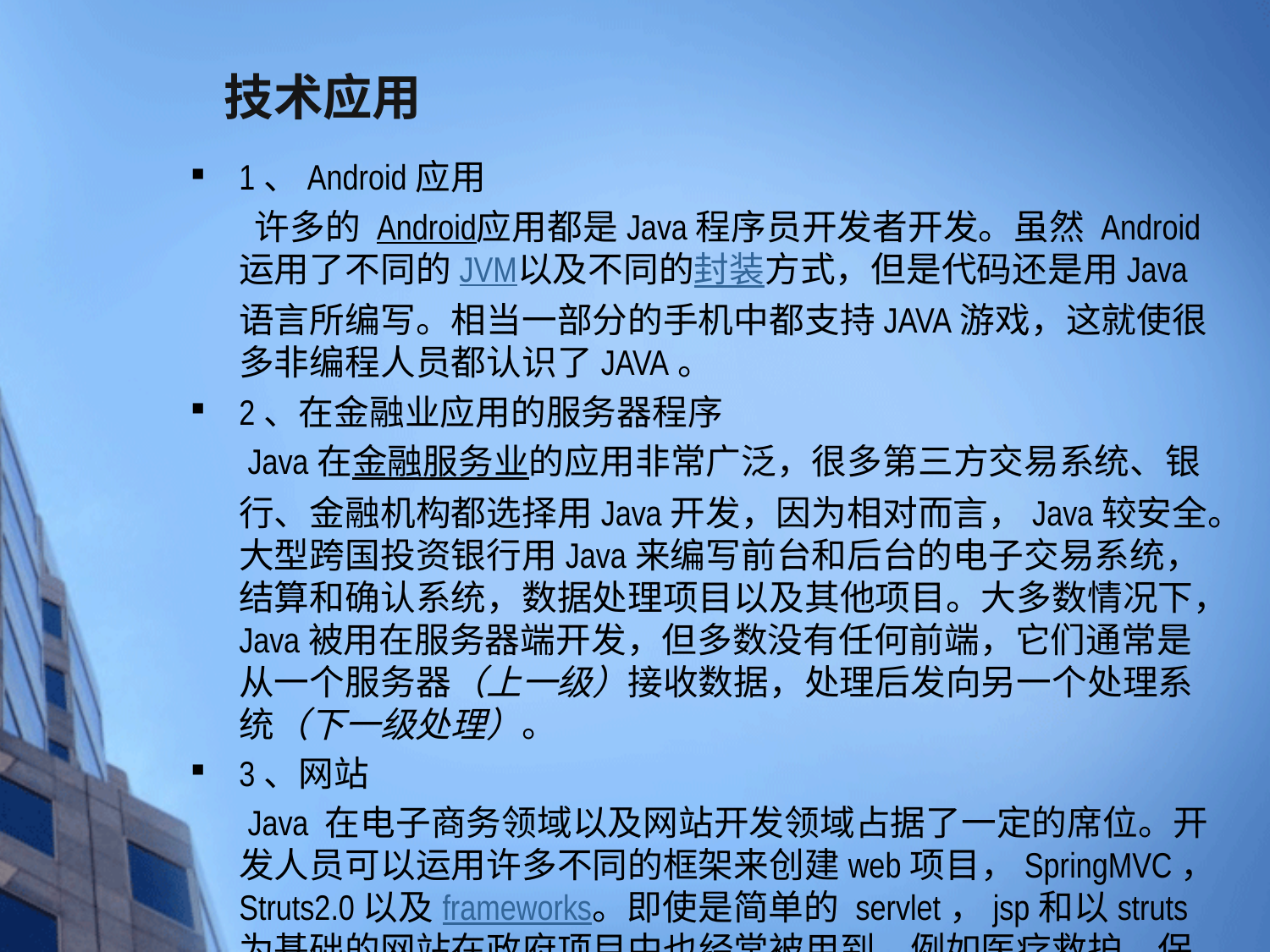

# 技术应用
1、Android应用
       许多的 Android应用都是Java程序员开发者开发。虽然 Android运用了不同的JVM以及不同的封装方式，但是代码还是用Java语言所编写。相当一部分的手机中都支持JAVA游戏，这就使很多非编程人员都认识了JAVA。
2、在金融业应用的服务器程序
       Java在金融服务业的应用非常广泛，很多第三方交易系统、银行、金融机构都选择用Java开发，因为相对而言，Java较安全。大型跨国投资银行用Java来编写前台和后台的电子交易系统，结算和确认系统，数据处理项目以及其他项目。大多数情况下，Java被用在服务器端开发，但多数没有任何前端，它们通常是从一个服务器（上一级）接收数据，处理后发向另一个处理系统（下一级处理）。
3、网站
       Java 在电子商务领域以及网站开发领域占据了一定的席位。开发人员可以运用许多不同的框架来创建web项目，SpringMVC，Struts2.0以及frameworks。即使是简单的 servlet，jsp和以struts为基础的网站在政府项目中也经常被用到。例如医疗救护、保险、教育、国防以及其他的不同部门网站都是以Java为基础来开发的。